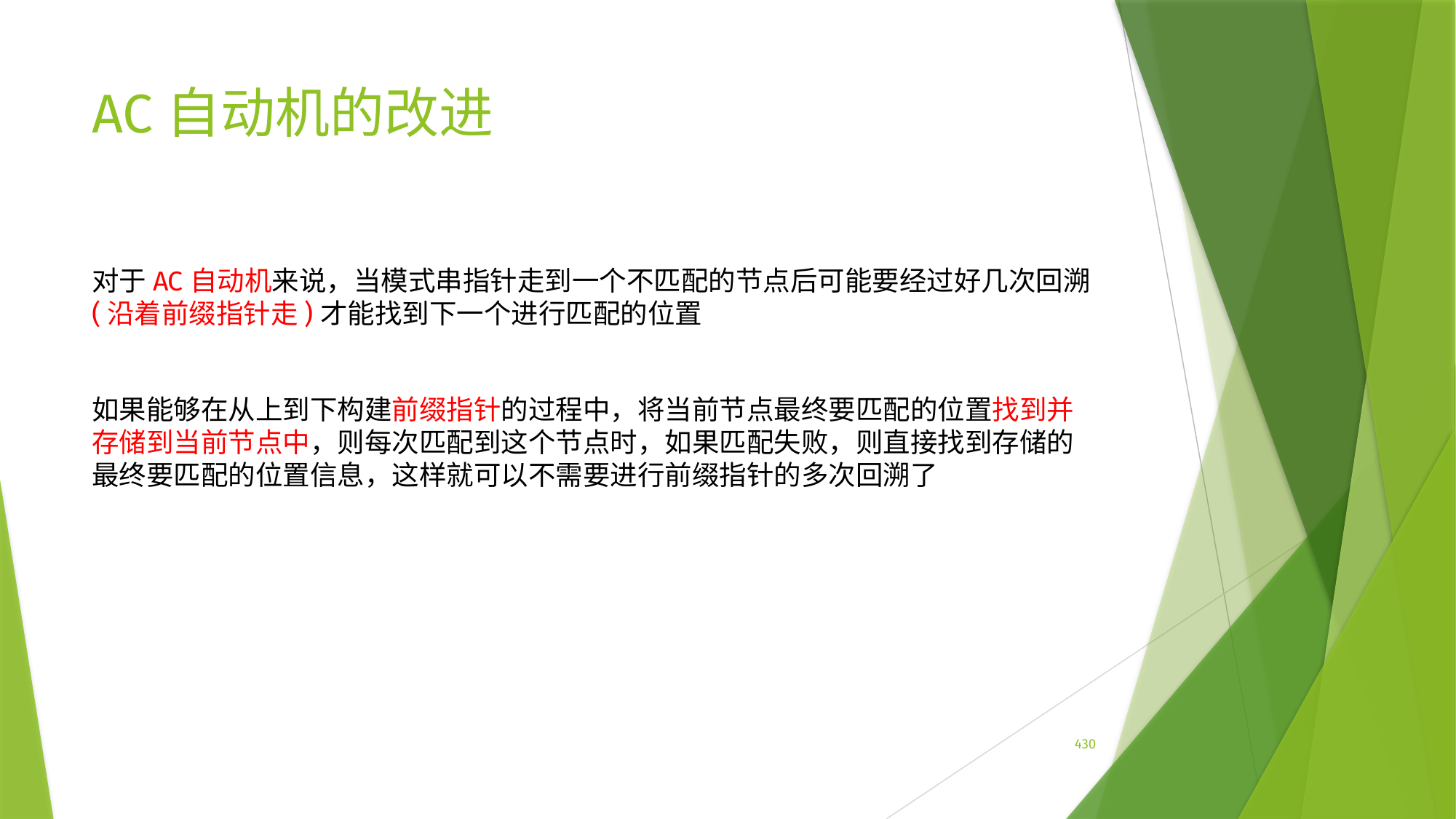

# AC自动机的改进
对于AC自动机来说，当模式串指针走到一个不匹配的节点后可能要经过好几次回溯(沿着前缀指针走)才能找到下一个进行匹配的位置

如果能够在从上到下构建前缀指针的过程中，将当前节点最终要匹配的位置找到并存储到当前节点中，则每次匹配到这个节点时，如果匹配失败，则直接找到存储的最终要匹配的位置信息，这样就可以不需要进行前缀指针的多次回溯了

430